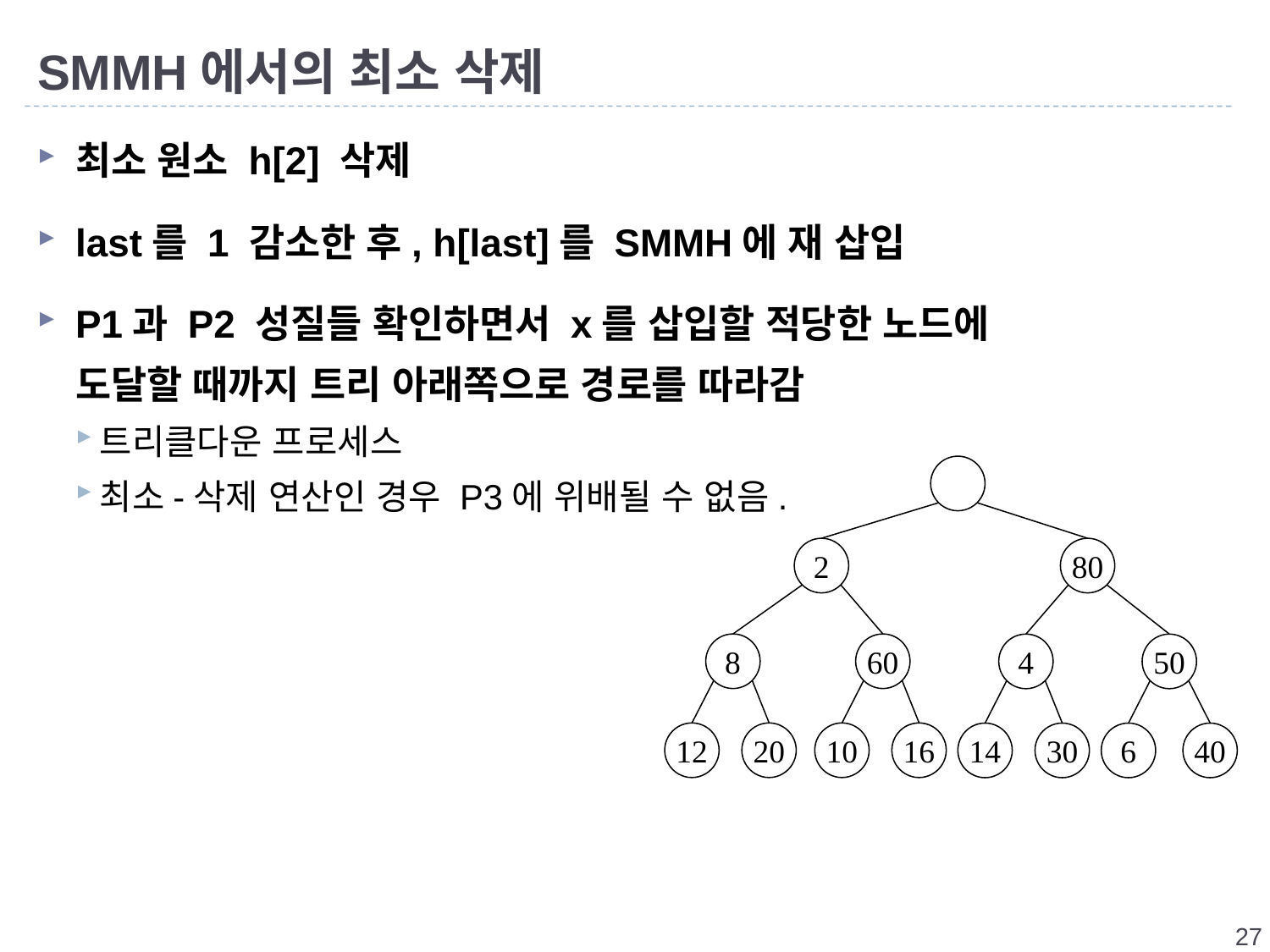

# SMMH에서의 최소 삭제
최소 원소 h[2] 삭제
last를 1 감소한 후, h[last]를 SMMH에 재 삽입
P1과 P2 성질들 확인하면서 x를 삽입할 적당한 노드에
도달할 때까지 트리 아래쪽으로 경로를 따라감
트리클다운 프로세스
최소-삭제 연산인 경우 P3에 위배될 수 없음.

2
80
8
60
4
50
12
20
10
16
14
30
6
40
27